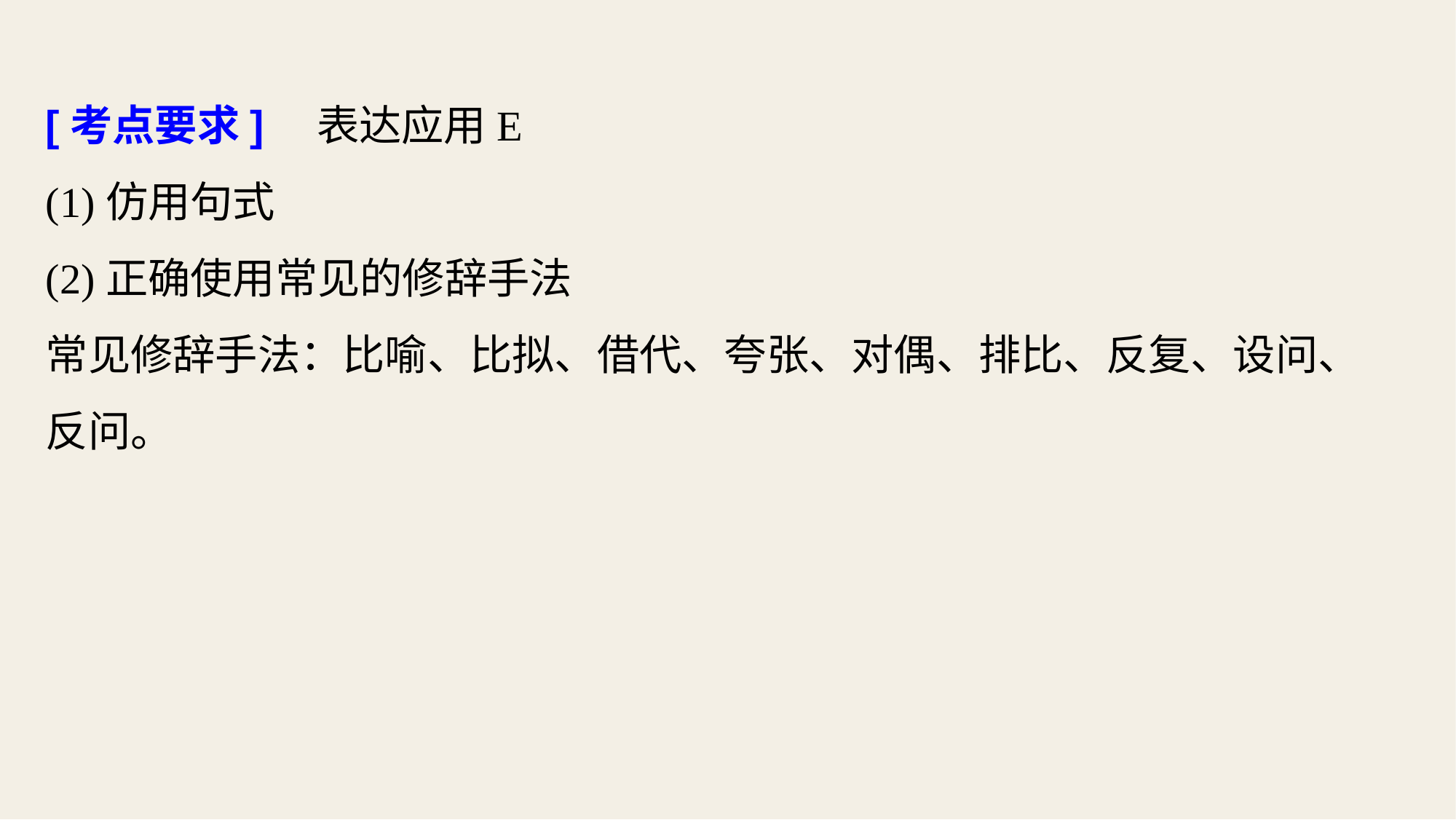

[考点要求]　表达应用E
(1)仿用句式
(2)正确使用常见的修辞手法
常见修辞手法：比喻、比拟、借代、夸张、对偶、排比、反复、设问、反问。